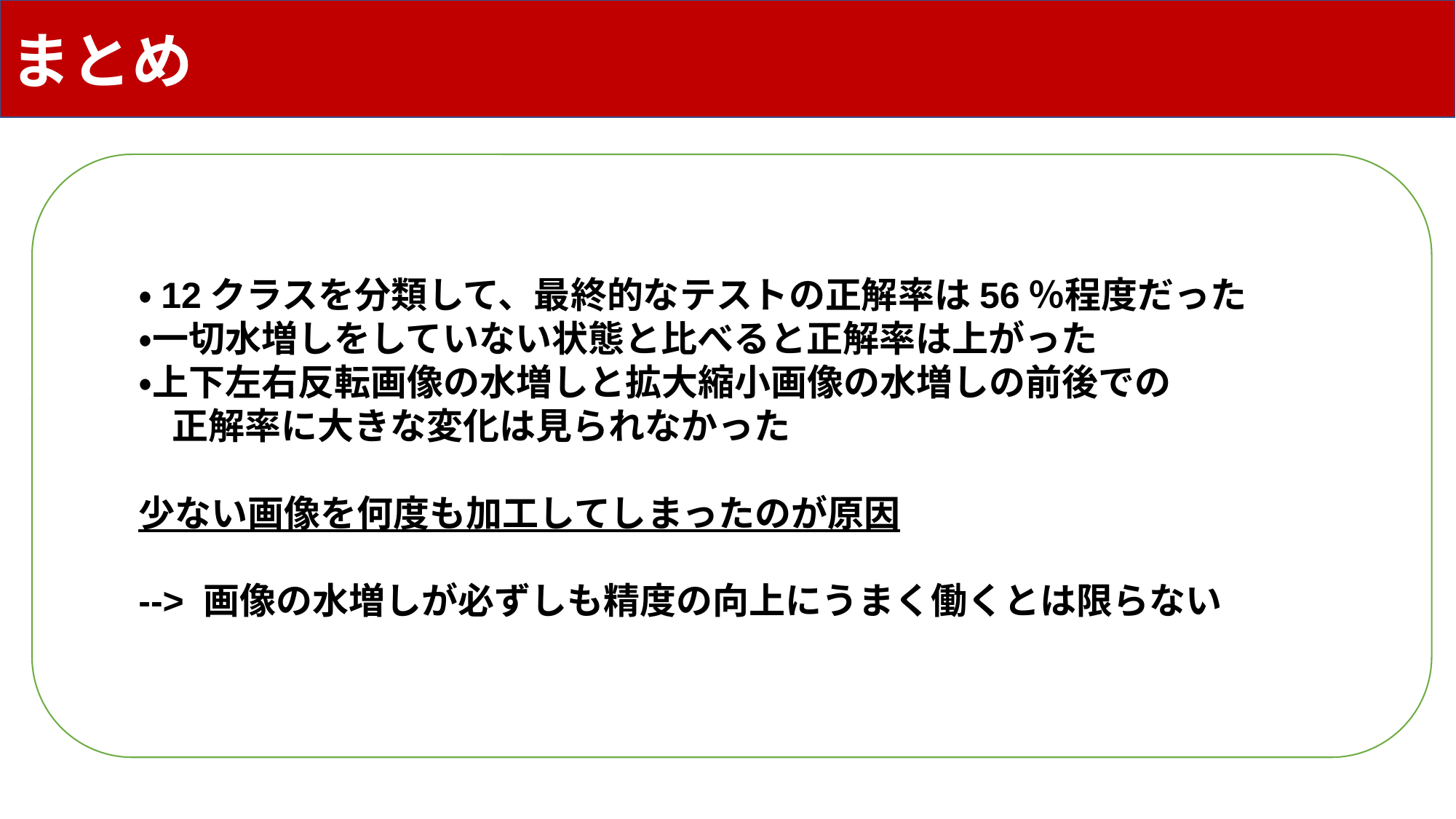

まとめ

・12クラスを分類して、最終的なテストの正解率は56％程度だった
・一切水増しをしていない状態と比べると正解率は上がった
・上下左右反転画像の水増しと拡大縮小画像の水増しの前後での
   正解率に大きな変化は見られなかった

少ない画像を何度も加工してしまったのが原因

--> 画像の水増しが必ずしも精度の向上にうまく働くとは限らない